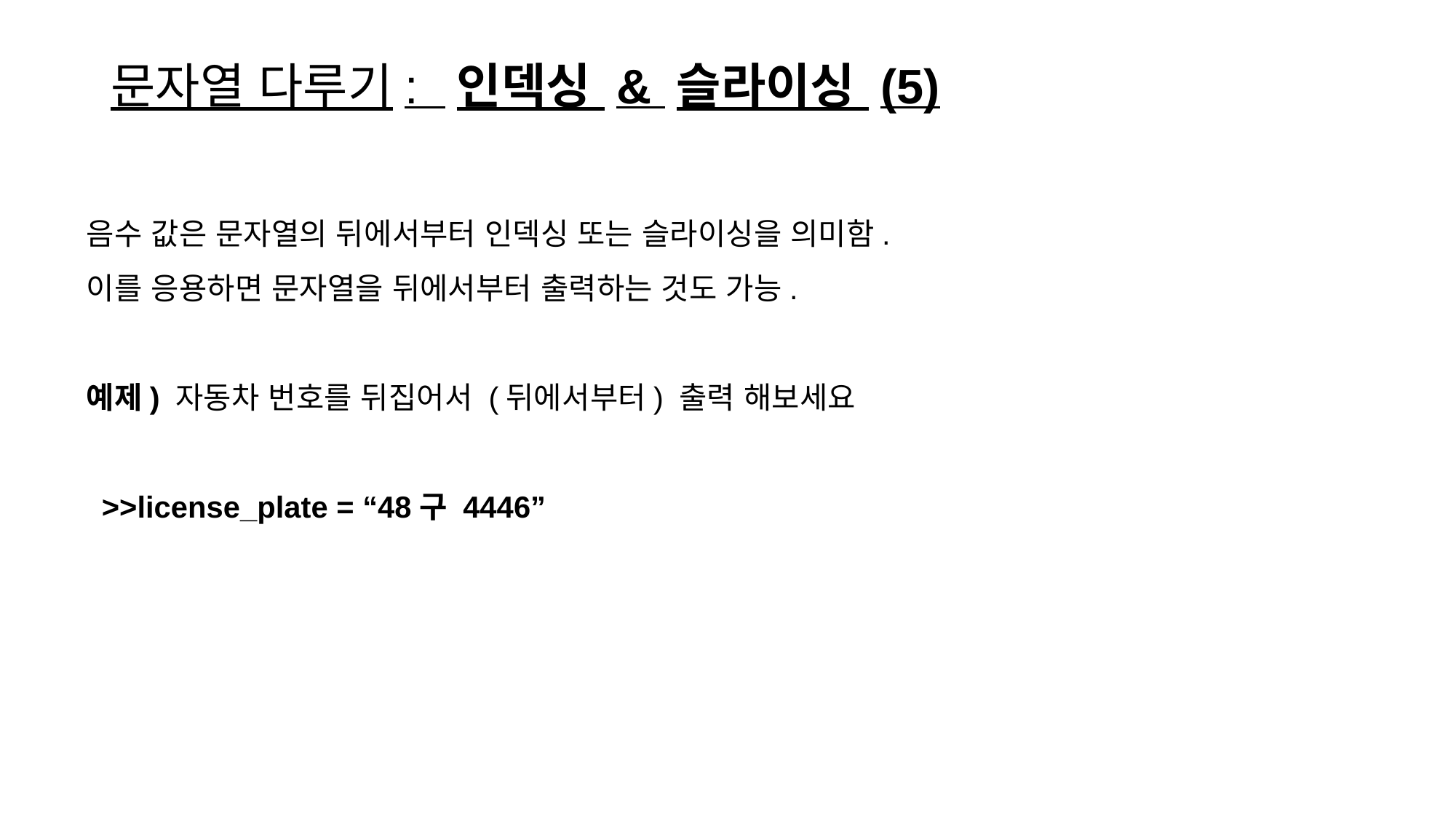

# 문자열 다루기:  인덱싱 & 슬라이싱 (5)

음수 값은 문자열의 뒤에서부터 인덱싱 또는 슬라이싱을 의미함.
이를 응용하면 문자열을 뒤에서부터 출력하는 것도 가능.

예제) 자동차 번호를 뒤집어서 (뒤에서부터) 출력 해보세요

>>license_plate = “48구 4446”